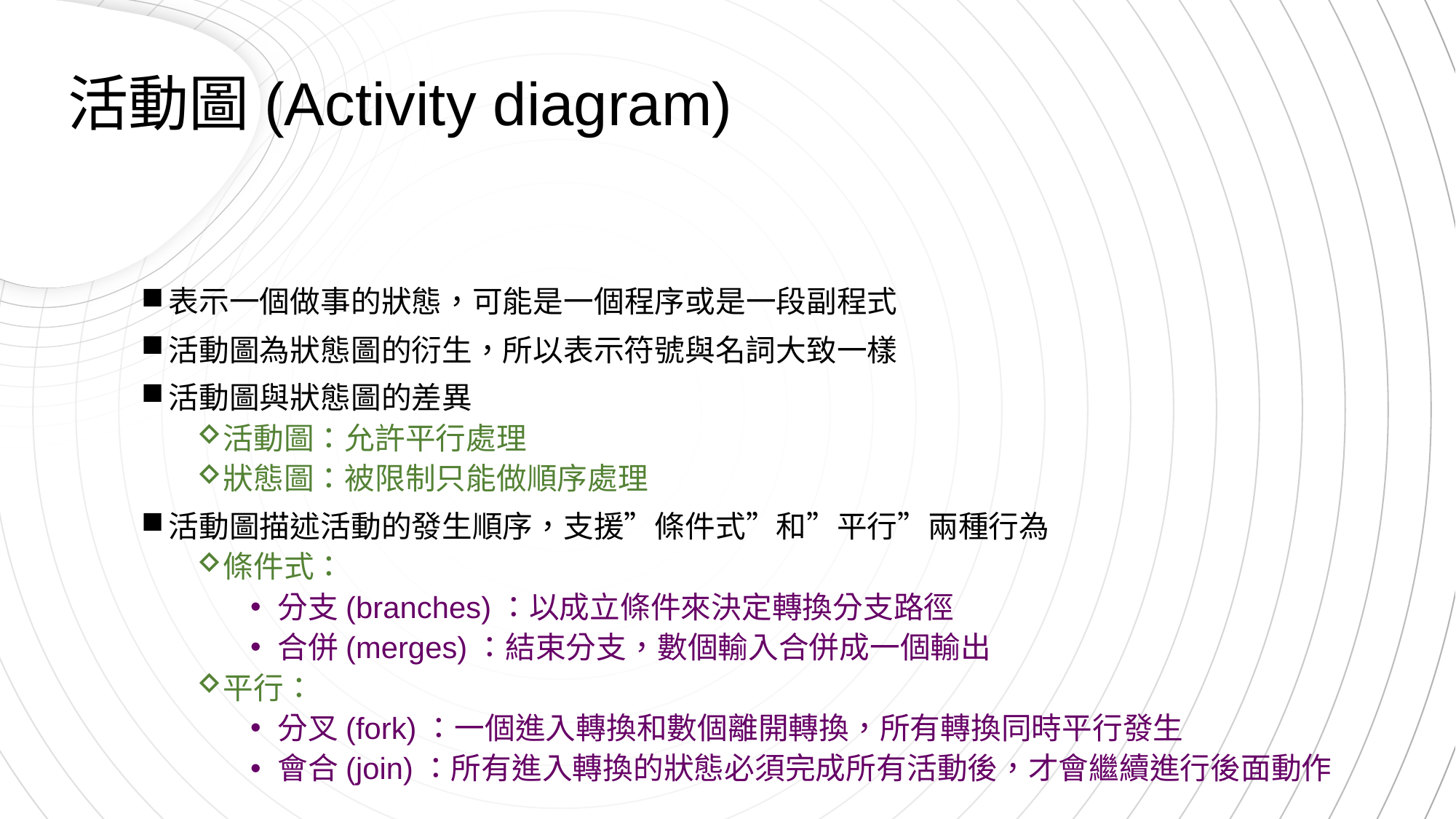

活動圖(Activity diagram)
表示一個做事的狀態，可能是一個程序或是一段副程式
活動圖為狀態圖的衍生，所以表示符號與名詞大致一樣
活動圖與狀態圖的差異
活動圖：允許平行處理
狀態圖：被限制只能做順序處理
活動圖描述活動的發生順序，支援”條件式”和”平行”兩種行為
條件式：
分支(branches)：以成立條件來決定轉換分支路徑
合併(merges)：結束分支，數個輸入合併成一個輸出
平行：
分叉(fork)：一個進入轉換和數個離開轉換，所有轉換同時平行發生
會合(join)：所有進入轉換的狀態必須完成所有活動後，才會繼續進行後面動作